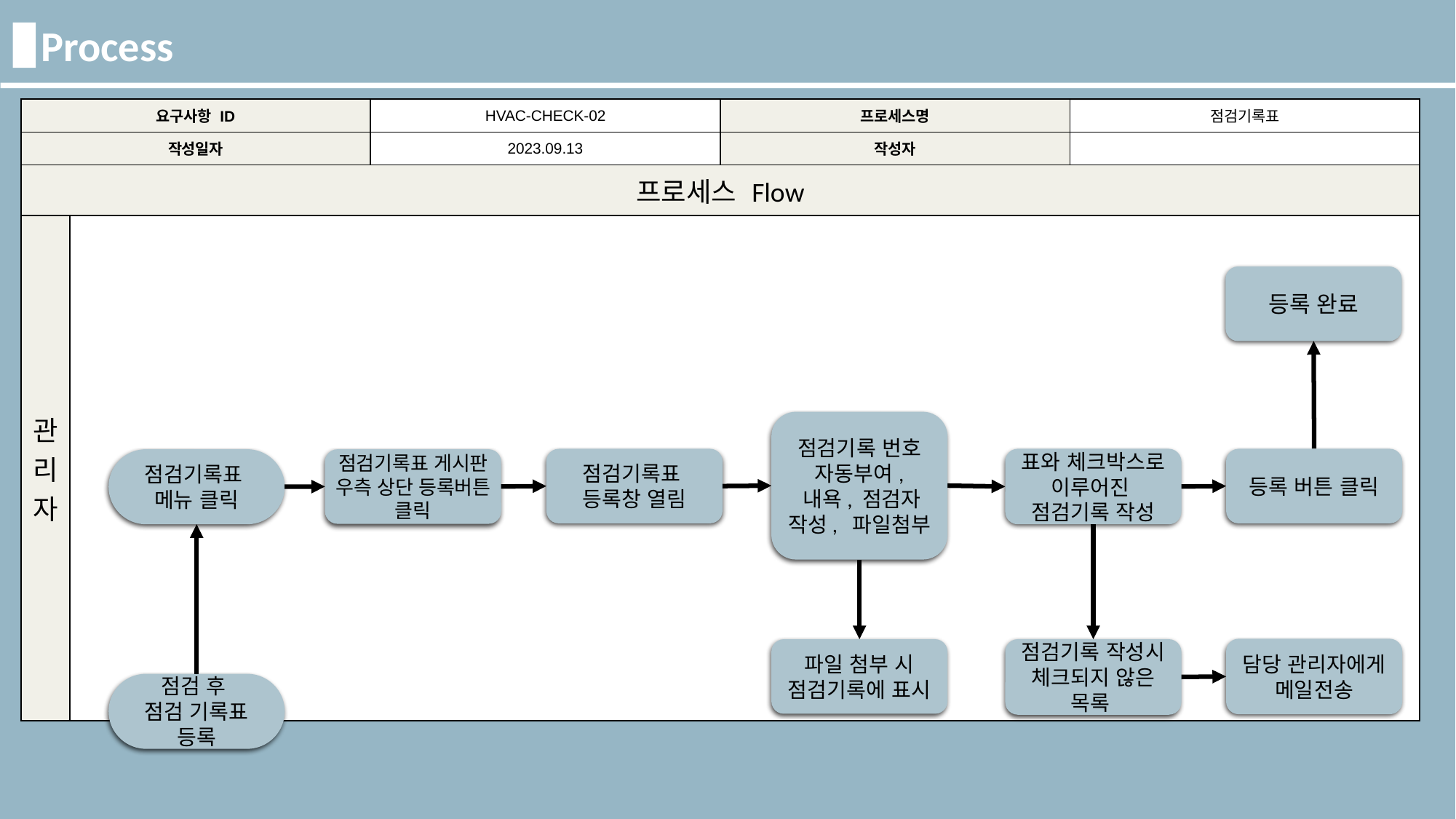

Process

| 요구사항 ID |  | HVAC-CHECK-02 | 프로세스명 | 점검기록표 |
| --- | --- | --- | --- | --- |
| 작성일자 |  | 2023.09.13 | 작성자 |  |
| 프로세스 Flow |  |  |  |  |
| 관리자 |  |  |  |  |
등록 완료
점검기록 번호
자동부여,
 내욕, 점검자
작성,  파일첨부
표와 체크박스로
이루어진
점검기록 작성
등록 버튼 클릭
점검기록표
등록창 열림
점검기록표
메뉴 클릭
점검기록표 게시판
우측 상단 등록버튼
클릭
담당 관리자에게
메일전송
파일 첨부 시
점검기록에 표시
점검기록 작성시
체크되지 않은
목록
점검 후
점검 기록표 등록